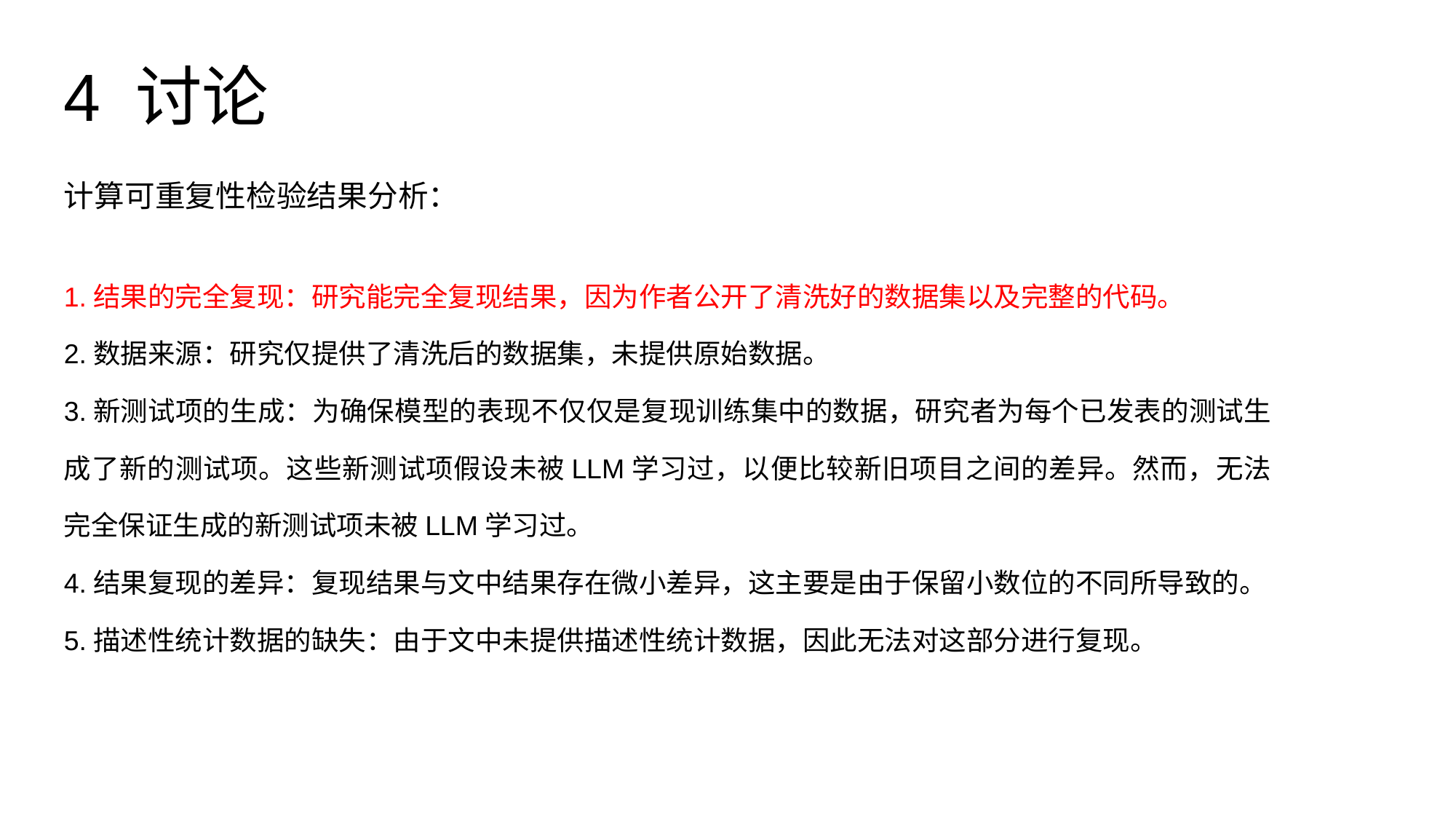

4 讨论
计算可重复性检验结果分析：
1.结果的完全复现：研究能完全复现结果，因为作者公开了清洗好的数据集以及完整的代码。
2.数据来源：研究仅提供了清洗后的数据集，未提供原始数据。
3.新测试项的生成：为确保模型的表现不仅仅是复现训练集中的数据，研究者为每个已发表的测试生成了新的测试项。这些新测试项假设未被LLM学习过，以便比较新旧项目之间的差异。然而，无法完全保证生成的新测试项未被LLM学习过。
4.结果复现的差异：复现结果与文中结果存在微小差异，这主要是由于保留小数位的不同所导致的。
5.描述性统计数据的缺失：由于文中未提供描述性统计数据，因此无法对这部分进行复现。